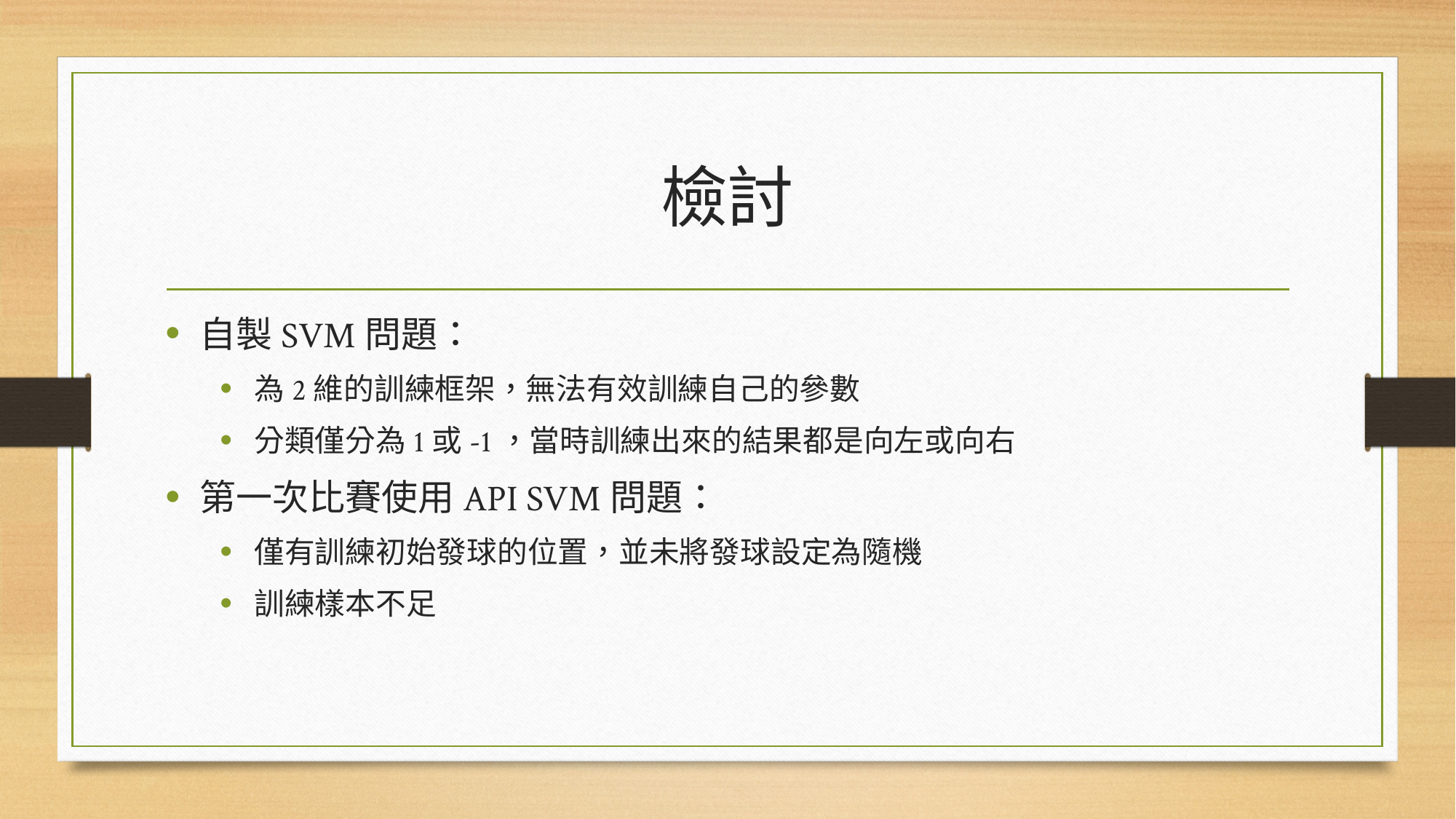

# 檢討
自製SVM問題：
為2維的訓練框架，無法有效訓練自己的參數
分類僅分為1或-1，當時訓練出來的結果都是向左或向右
第一次比賽使用API SVM問題：
僅有訓練初始發球的位置，並未將發球設定為隨機
訓練樣本不足